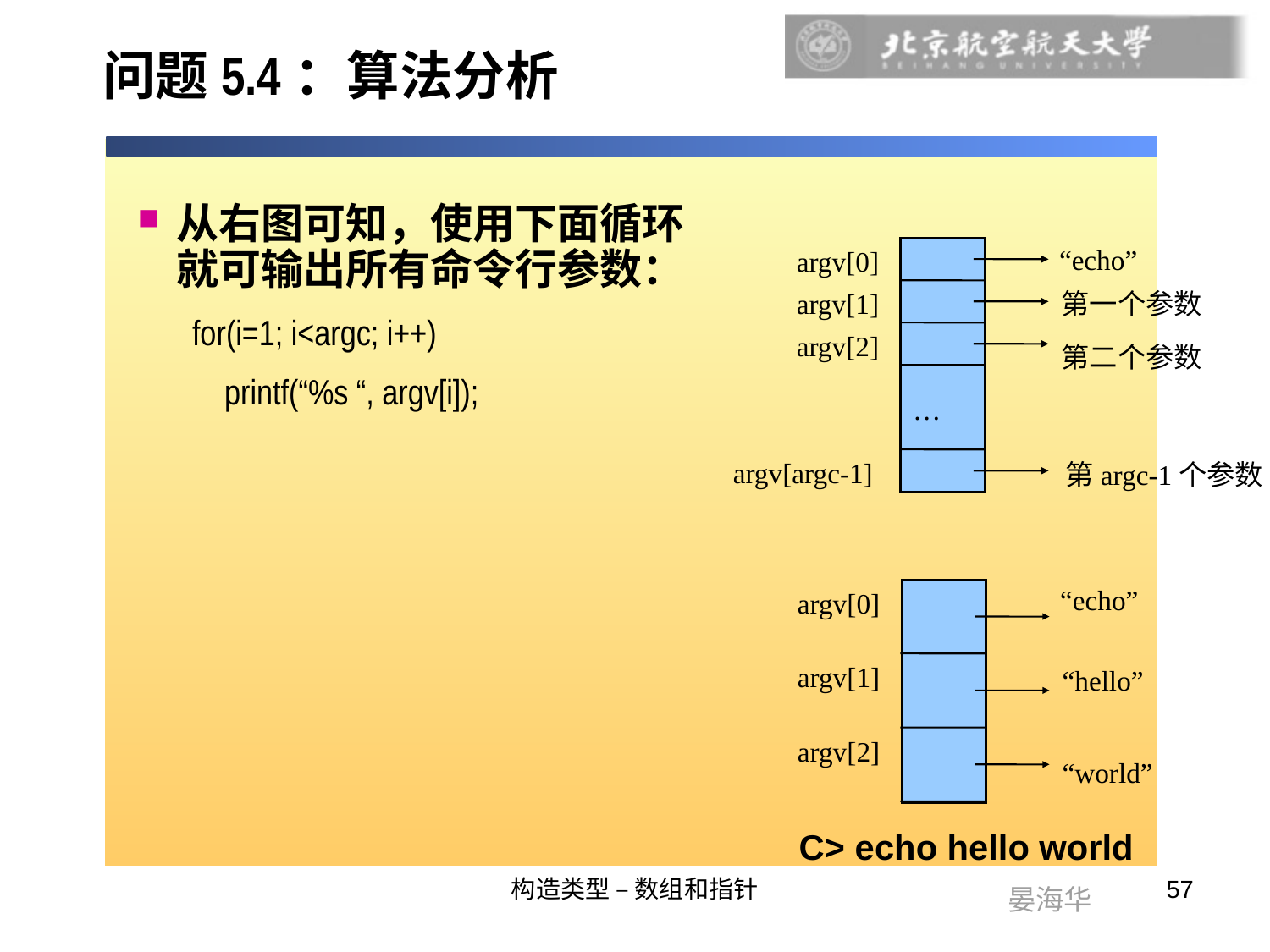

# 问题5.4：算法分析
从右图可知，使用下面循环就可输出所有命令行参数：
for(i=1; i<argc; i++)
    printf(“%s “, argv[i]);
“echo”
argv[0]

argv[1]

第一个参数

argv[2]

第二个参数

…
argv[argc-1]

第argc-1个参数

“echo”
argv[0]

argv[1]

“hello”

argv[2]

“world”

C> echo hello world
构造类型 – 数组和指针
57